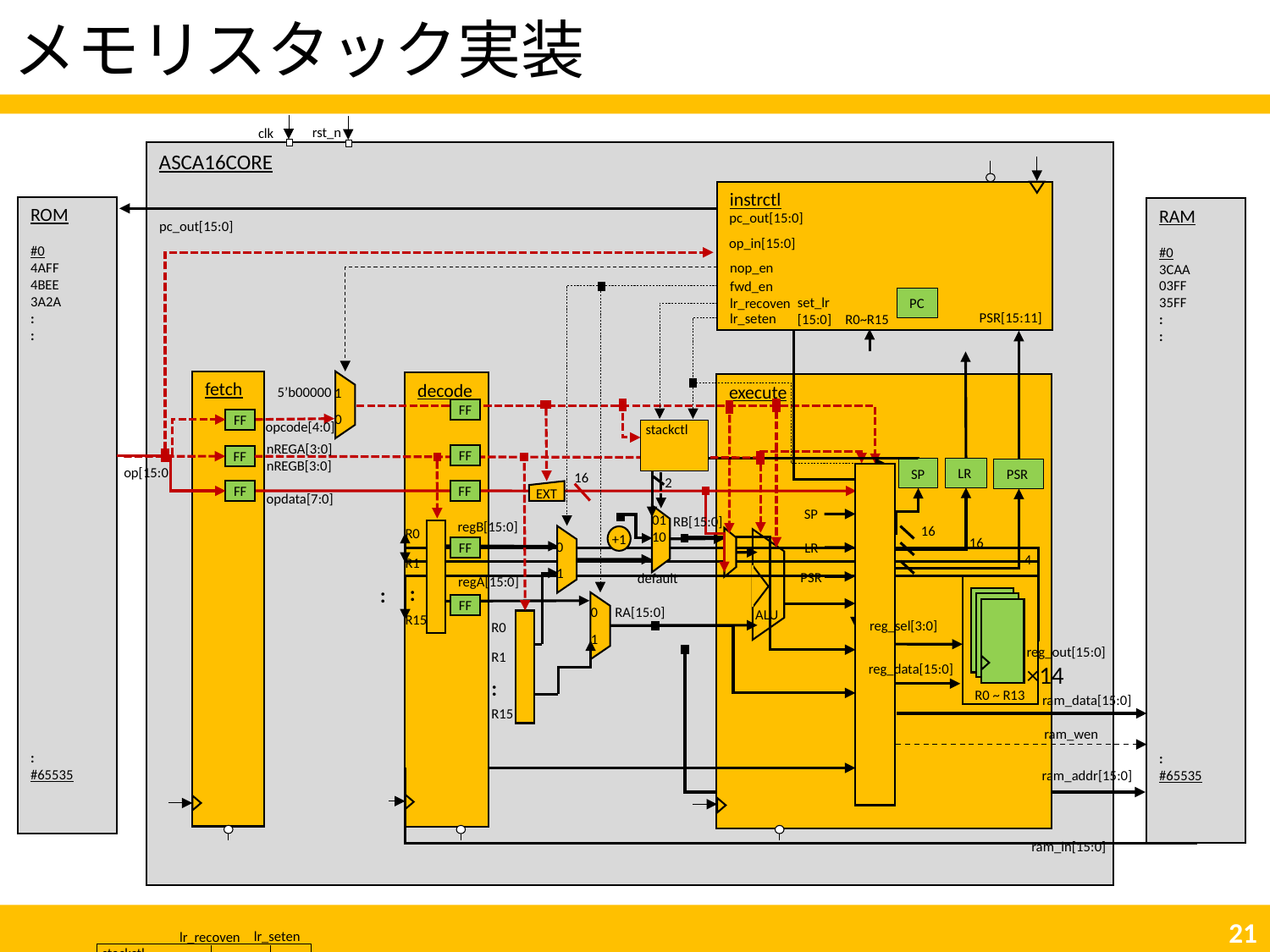

# メモリスタック実装
rst_n
clk

ASCA16CORE

instrctl
ROM

#0
4AFF
4BEE
3A2A
:
:

:
#65535

RAM

#0
3CAA
03FF
35FF
:
:

:
#65535
pc_out[15:0]
pc_out[15:0]
op_in[15:0]
nop_en
fwd_en

set_lr[15:0]
lr_recoven
PC
PSR[15:11]
lr_seten
R0~R15
fetch

decode

execute

5’b00000
1

FF

0
FF
opcode[4:0]
stackctl

nREGA[3:0]
nREGB[3:0]
FF
FF

op[15:0]
LR
SP
PSR
16

2
FF
FF
EXT
opdata[7:0]

01
SP
RB[15:0]
regB[15:0]

R0

16
10
+1

0
16

FF
LR

R1

4
1
default
regA[15:0]

PSR
:
:

FF
RA[15:0]
0

ALU
R15
reg_sel[3:0]

R0

1
reg_out[15:0]
×14
R1

reg_data[15:0]

:
R0 ~ R13
ram_data[15:0]
R15
ram_wen
ram_addr[15:0]

ram_in[15:0]
21
lr_seten
lr_recoven
stackctl

                         {pop_en,  push_en}
Program Counter

Stack Pointer

Link Register

Program Status Register
Control Signal

Data Signal

Instruction Control Signal

Instruction Data Signal
PC
FF
16bit Register
push ?
1 : 0
op[15:11]
SP
16bit Extension
EXT
pop ?
1 : 0
LR

GR
General Register
PSR

2